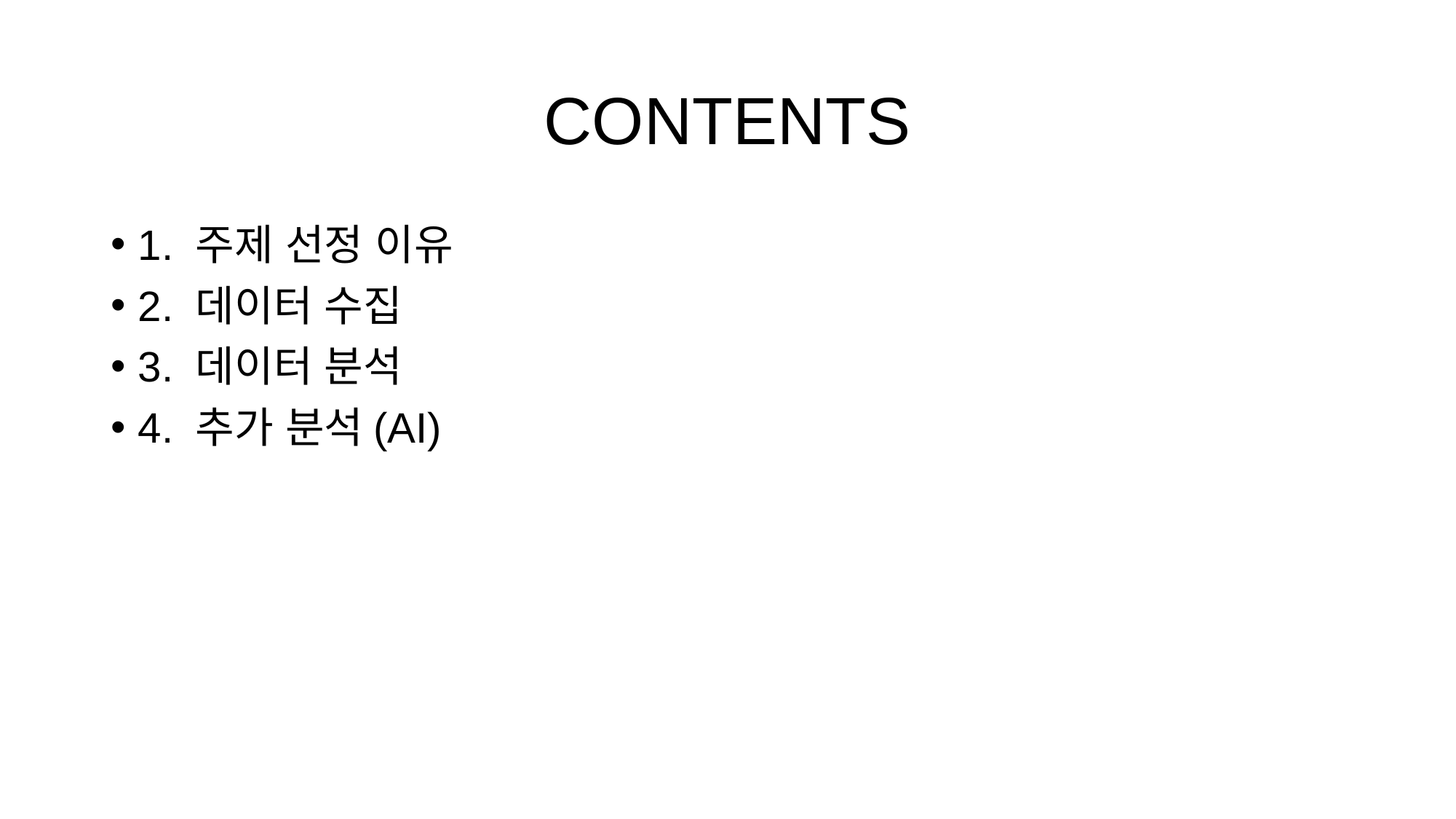

# CONTENTS
1. 주제 선정 이유
2. 데이터 수집
3. 데이터 분석
4. 추가 분석(AI)